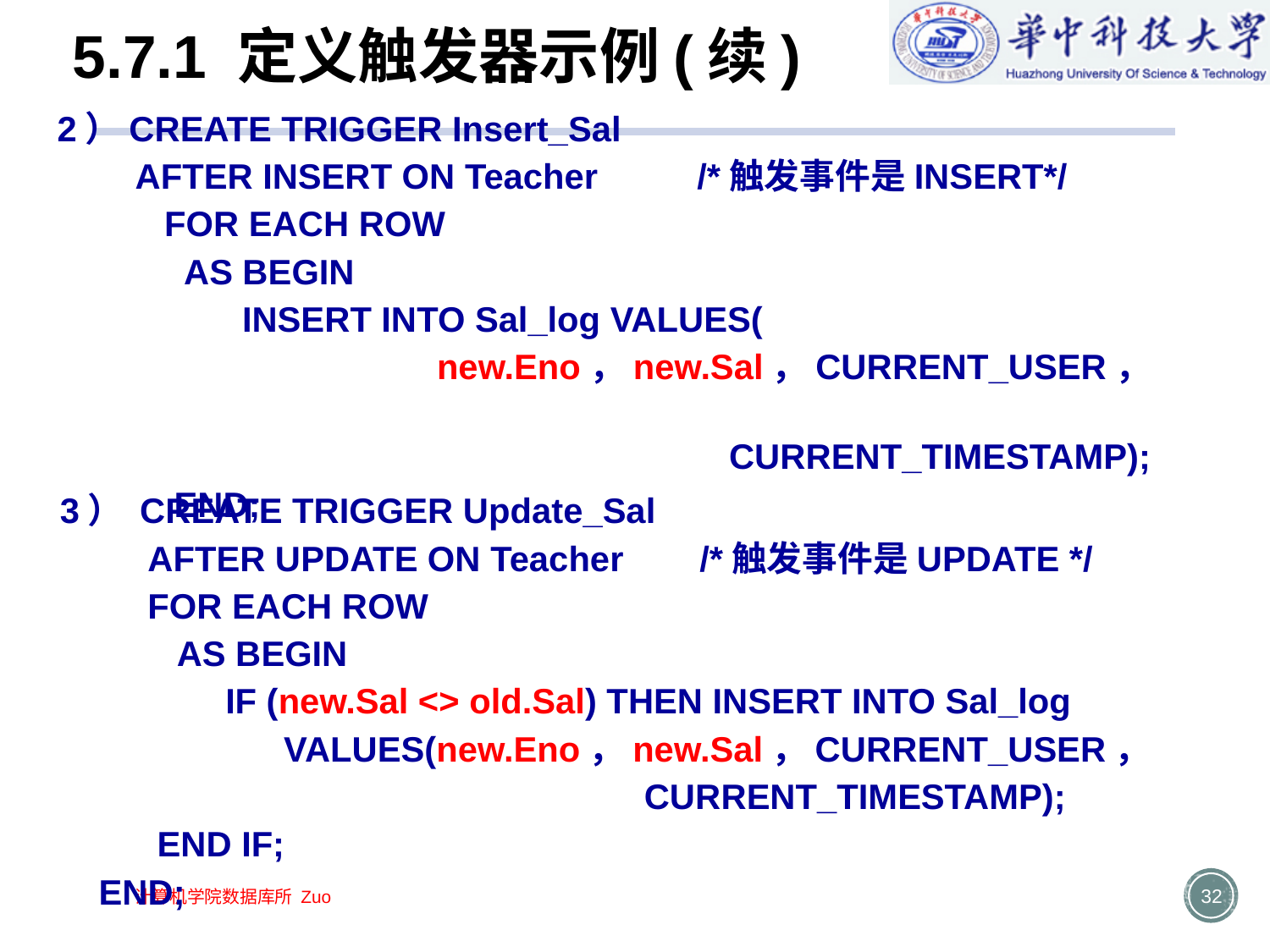

# 5.7.1 定义触发器示例(续)
2）CREATE TRIGGER Insert_Sal
        AFTER INSERT ON Teacher      	/*触发事件是INSERT*/
           FOR EACH ROW
             AS BEGIN
                   INSERT INTO Sal_log VALUES(
                                       new.Eno，new.Sal，CURRENT_USER，
                                                                     CURRENT_TIMESTAMP);
            END;

3） CREATE TRIGGER Update_Sal
         AFTER UPDATE ON Teacher    	/*触发事件是UPDATE */
         FOR EACH ROW
            AS BEGIN
                 IF (new.Sal <> old.Sal) THEN INSERT INTO Sal_log
                       VALUES(new.Eno，new.Sal，CURRENT_USER，
                                                            CURRENT_TIMESTAMP);
          END IF;
    END;
32